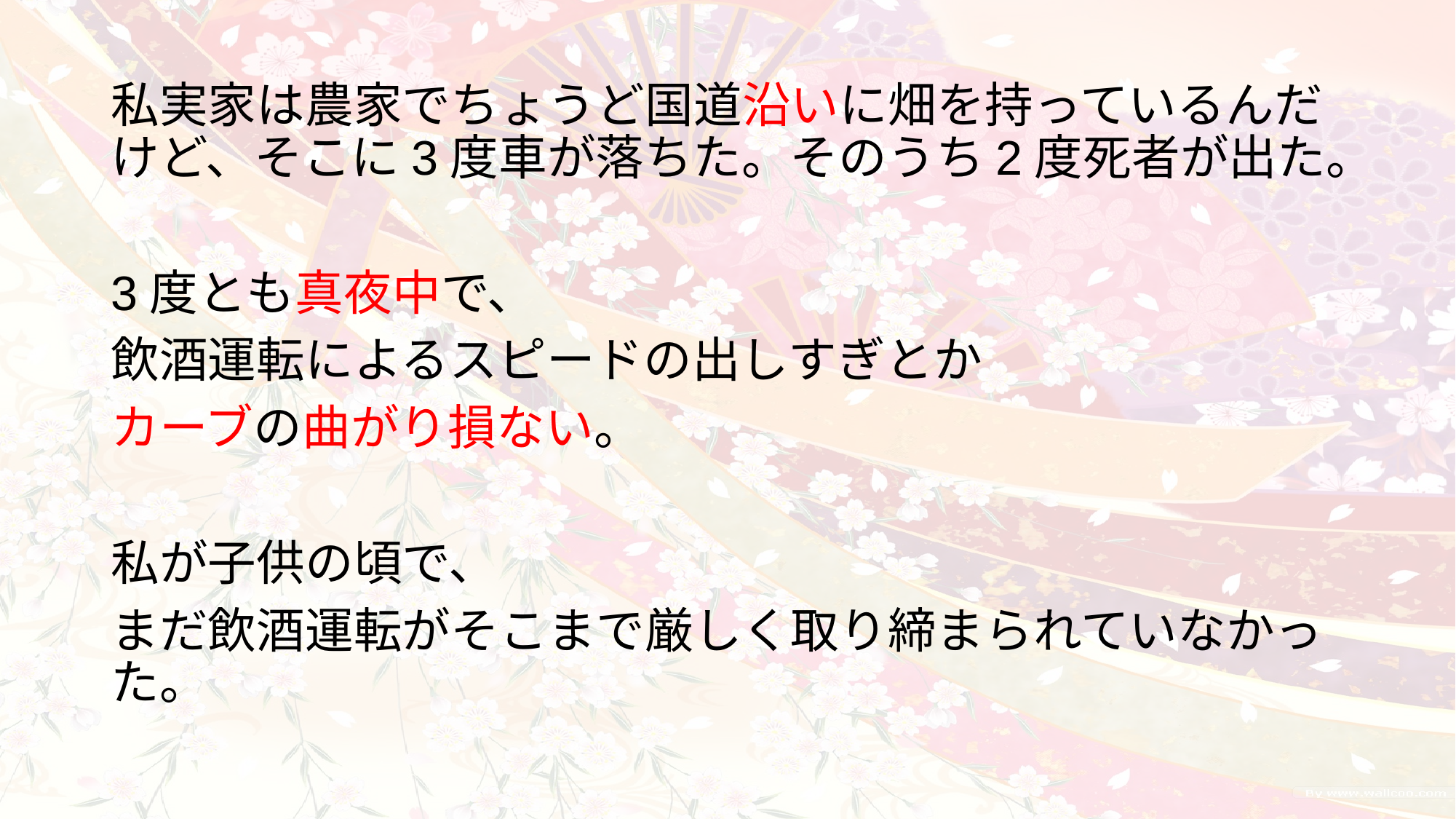

私実家は農家でちょうど国道沿いに畑を持っているんだけど、そこに3度車が落ちた。そのうち2度死者が出た。

3度とも真夜中で、
飲酒運転によるスピードの出しすぎとか
カーブの曲がり損ない。

私が子供の頃で、
まだ飲酒運転がそこまで厳しく取り締まられていなかった。